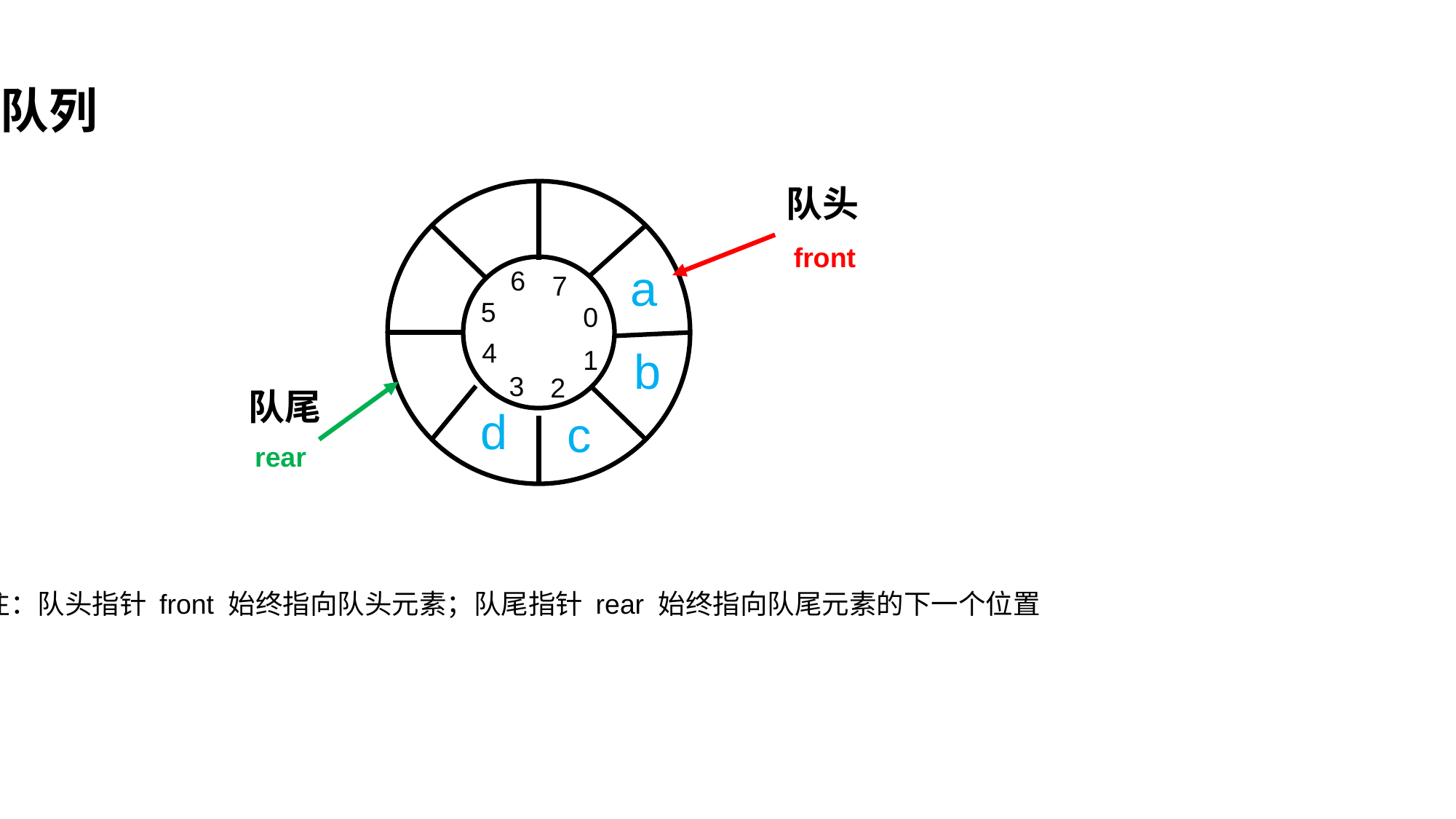

循环队列
队头

front
a
6
7
5
0
4
b
1
3
2
队尾
d
c
rear
注：队头指针 front 始终指向队头元素；队尾指针 rear 始终指向队尾元素的下一个位置